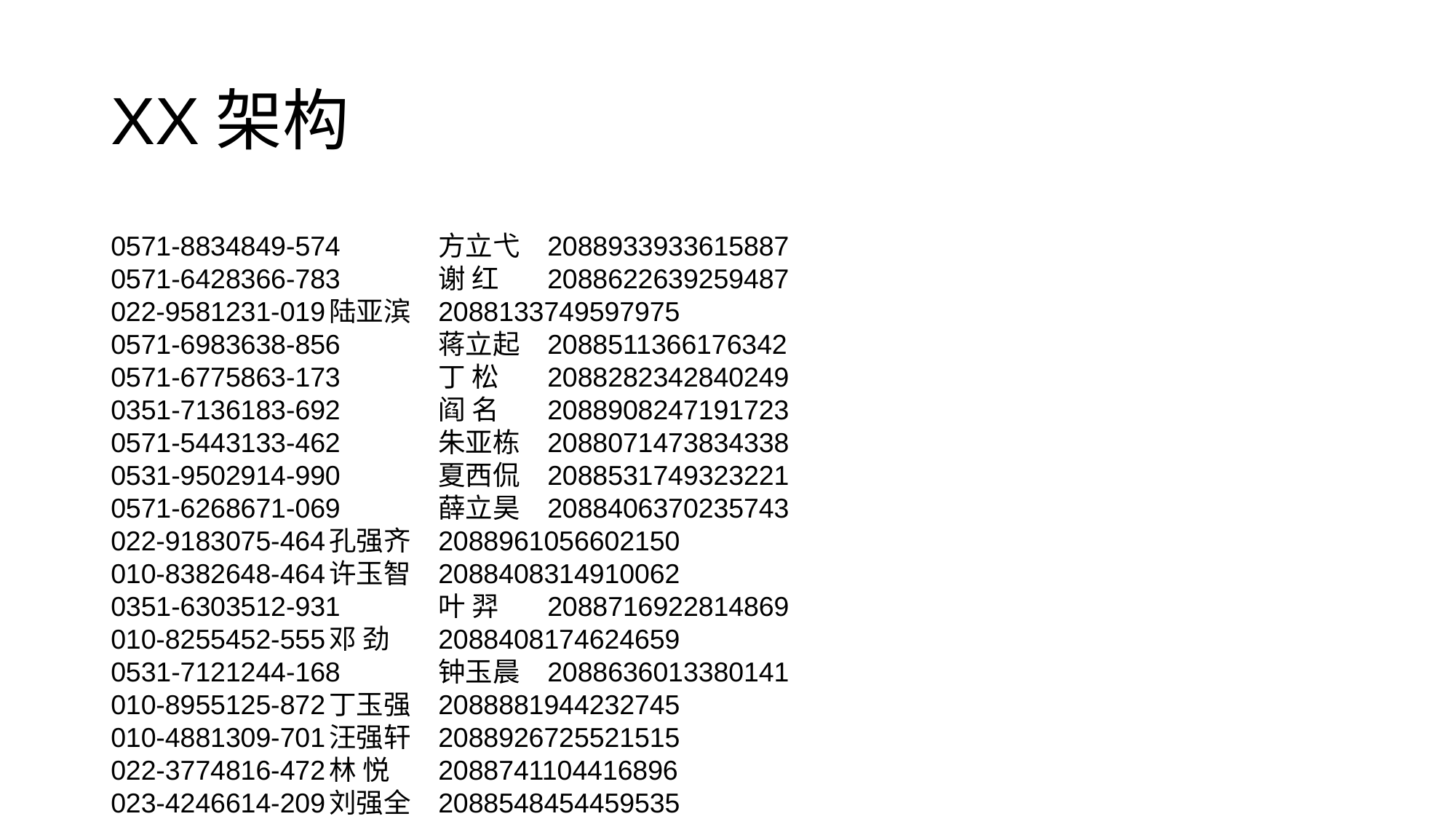

# XX架构
0571-8834849-574	方立弋	2088933933615887
0571-6428366-783	谢 红	2088622639259487
022-9581231-019	陆亚滨	2088133749597975
0571-6983638-856	蒋立起	2088511366176342
0571-6775863-173	丁 松	2088282342840249
0351-7136183-692	阎 名	2088908247191723
0571-5443133-462	朱亚栋	2088071473834338
0531-9502914-990	夏西侃	2088531749323221
0571-6268671-069	薛立昊	2088406370235743
022-9183075-464	孔强齐	2088961056602150
010-8382648-464	许玉智	2088408314910062
0351-6303512-931	叶 羿	2088716922814869
010-8255452-555	邓 劲	2088408174624659
0531-7121244-168	钟玉晨	2088636013380141
010-8955125-872	丁玉强	2088881944232745
010-4881309-701	汪强轩	2088926725521515
022-3774816-472	林 悦	2088741104416896
023-4246614-209	刘强全	2088548454459535
0351-6236927-882	李 礼	2088001744095766
0571-8310786-960	戴 立	2088562031951047
0571-8340223-324	刘西路	2088246771679540
0351-1551282-344	贾玉展	2088858960906561
0351-2458142-143	魏爱雁	2088288608917401
0571-7102642-634	吴玉旗	2088208752835148
0531-9783174-276	戴立涛	2088158066535340
010-0518866-682	王 倩	2088108038554312
010-4622574-525	曾 嵘	2088676867550068
0531-1963234-197	邓西佳	2088171988671548
0571-3672177-198	何爱喆	2088028040980419
0571-0942067-768	谭国晔	2088588225364110
022-2145537-404	徐国焰	2088128717228656
0531-8234233-986	杨 冠	2088723674237347
010-1826916-327	谭 发	2088152493431790
010-1331785-803	袁爱瑛	2088426405627140
0531-1507142-950	曾爱腾	2088518408686828
0571-7331516-297	玲起	2088276399557883
0351-2498410-793	罗立昭	2088531168403099
010-8322542-397	薛亚蓓	2088411925464343
022-5453848-325	魏亚桥	2088172766619101
0571-2375893-325	范国凯	2088256619709960
022-3430291-243	吴玲勉	2088532845338627
010-6313350-514	苏立驰	2088551384270659
010-5096953-723	彭西益	2088471766440919
010-7758248-140	廖 亮	2088198911507577
010-5431888-357	贾亚泰	2088276016499864
0531-9330025-579	徐大彪	2088118490073441
023-0757742-284	宋 树	2088361627144682
010-6665330-621	叶国银	2088618859184243
0351-3708563-196	宋西鲁	2088206307449238
0571-7650285-468	余玉汉	2088012885608927
0351-2517299-967	胡亚珍	2088348556938150
0351-7369700-386	魏爱同	2088733500061651
0351-1138348-484	韩玲坦	2088113339473137
0531-1703465-620	吴玲珉	2088471513502215
010-0843366-839	朱亚嘉	2088748656534169
0531-7305036-325	冯西州	2088596199178006
010-5174220-821	徐强焕	2088562599956188
0571-8976591-688	蒋爱柱	2088206569021886
0351-5511042-695	阎 侃	2088742977949401
0571-5123851-836	张 将	2088873225359530
0531-1336173-871	任大宸	2088142725986616
023-7513398-758	曾 津	2088298869860753
022-4376278-913	石大浪	2088376800110790
010-4666857-222	叶玉勋	2088478708008498
010-4144425-671	陈大贝	2088816092454298
0571-6107247-145	方国里	2088056401710636
0571-3616678-110	郝 渝	2088293810953578
010-5854722-343	汪立雄	2088902165092431
010-5281661-185	丁玉玲	2088888847910997
010-7416464-646	卢玲铮	2088711828112898
0531-1919678-793	李强银	2088183093255193
010-5311061-531	杜大键	2088213180335342
010-4286414-871	冯西麟	2088476622527610
0571-2142315-496	王国甲	2088186834988941
0531-2775589-220	夏国晖	2088262995639114
010-3371951-879	余玉路	2088971281134543
010-7614857-587	阎玲群	2088952907697822
0531-8844161-480	孔立桐	2088792086793949
010-7625147-275	萧西建	2088016157475361
0571-8918176-661	苏亚银	2088766354085558
010-7449856-188	汪亚勉	2088933310888990
0571-4827853-962	任大攀	2088642268934880
010-6284788-171	蒋玉显	2088328631671367
0571-1110675-989	李玉念	2088956747815058
0571-5363361-461	郭西炯	2088893836746769
0531-5680424-851	韩亚显	2088702169624975
010-8273589-537	苏爱银	2088561891683397
0571-4276348-734	杜西言	2088482842974732
0531-5241724-232	廖大安	2088373517645100
0351-1305162-571	田国昆	2088803059613419
0571-2864232-591	郑 庭	2088562617791771
0351-9896269-129	李强轩	2088438004547656
021-7285163-553	丁爱方	2088716313344603
0531-1491018-131	汪亚黎	2088673363894562
010-2633525-464	夏立娜	2088082510640869
010-3228733-937	曹玉强	2088466061556812
010-0546457-426	梁强潇	2088768780994376
010-5124935-691	程立榕	2088736768128273
010-0119966-425	于 渊	2088723448487281
022-7547332-376	许国童	2088512439690055